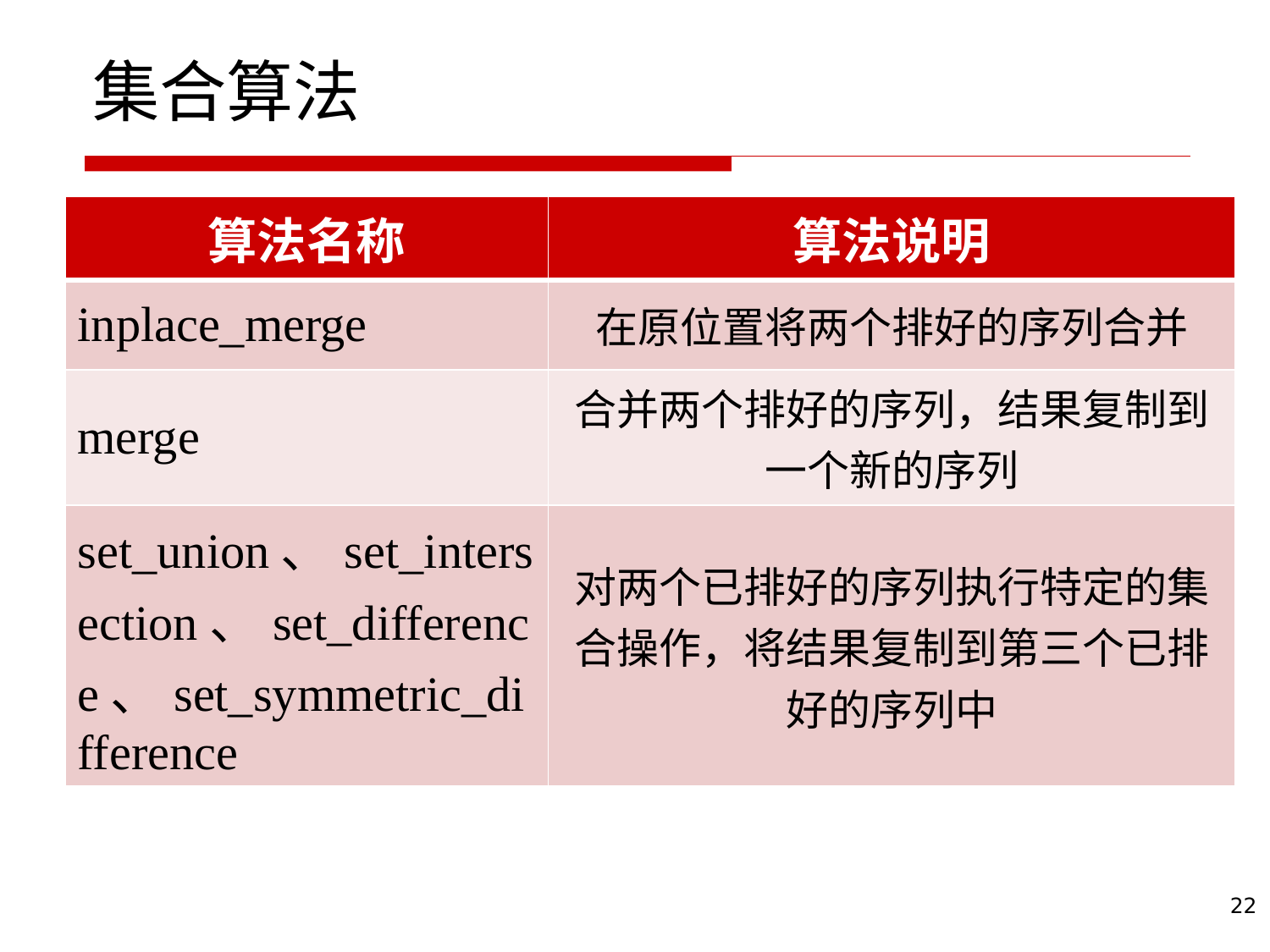

# 集合算法
| 算法名称 | 算法说明 |
| --- | --- |
| inplace\_merge | 在原位置将两个排好的序列合并 |
| merge | 合并两个排好的序列，结果复制到一个新的序列 |
| set\_union、set\_intersection、set\_difference、set\_symmetric\_difference | 对两个已排好的序列执行特定的集合操作，将结果复制到第三个已排好的序列中 |
22